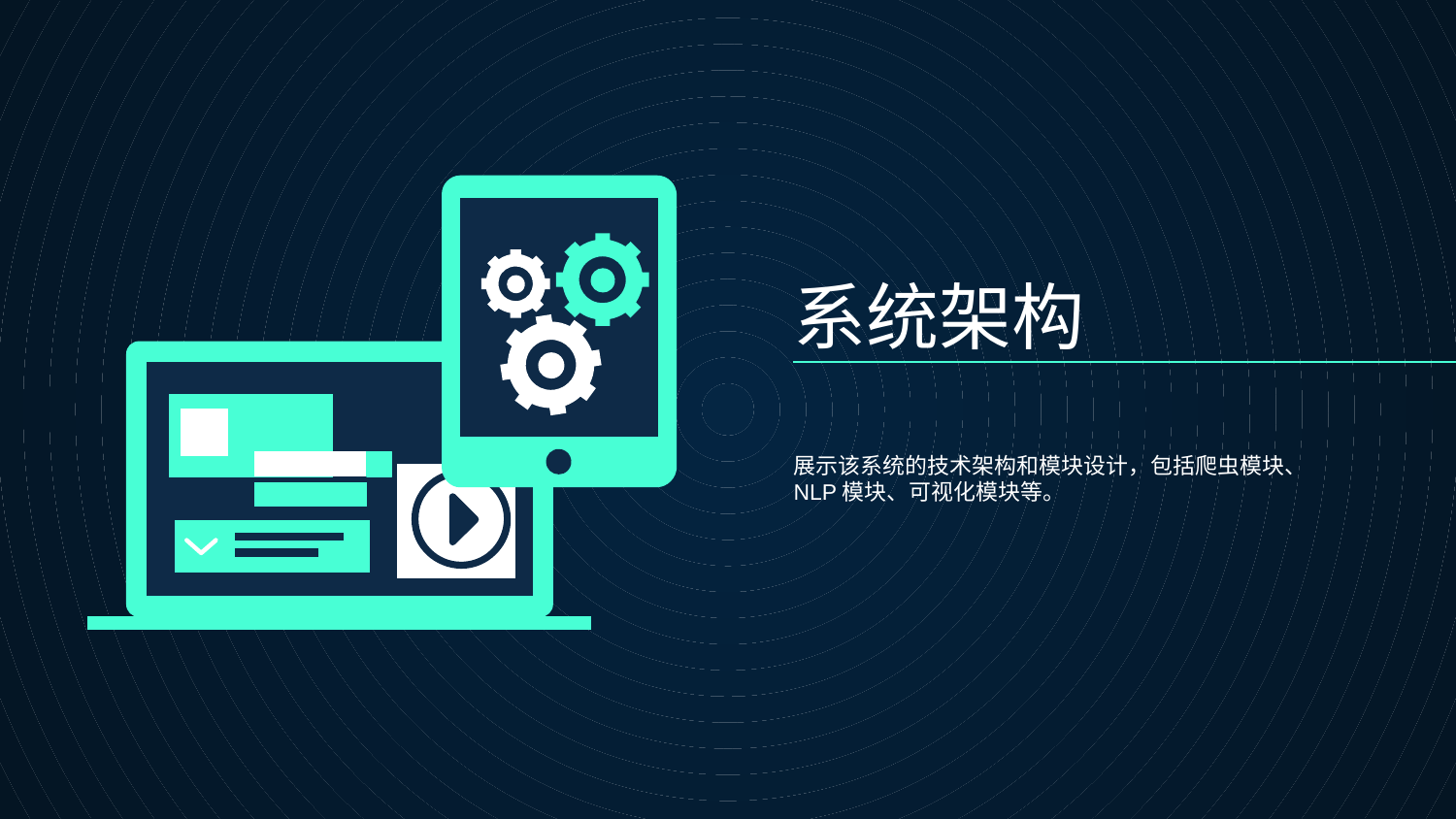

# 系统架构

展示该系统的技术架构和模块设计，包括爬虫模块、NLP模块、可视化模块等。